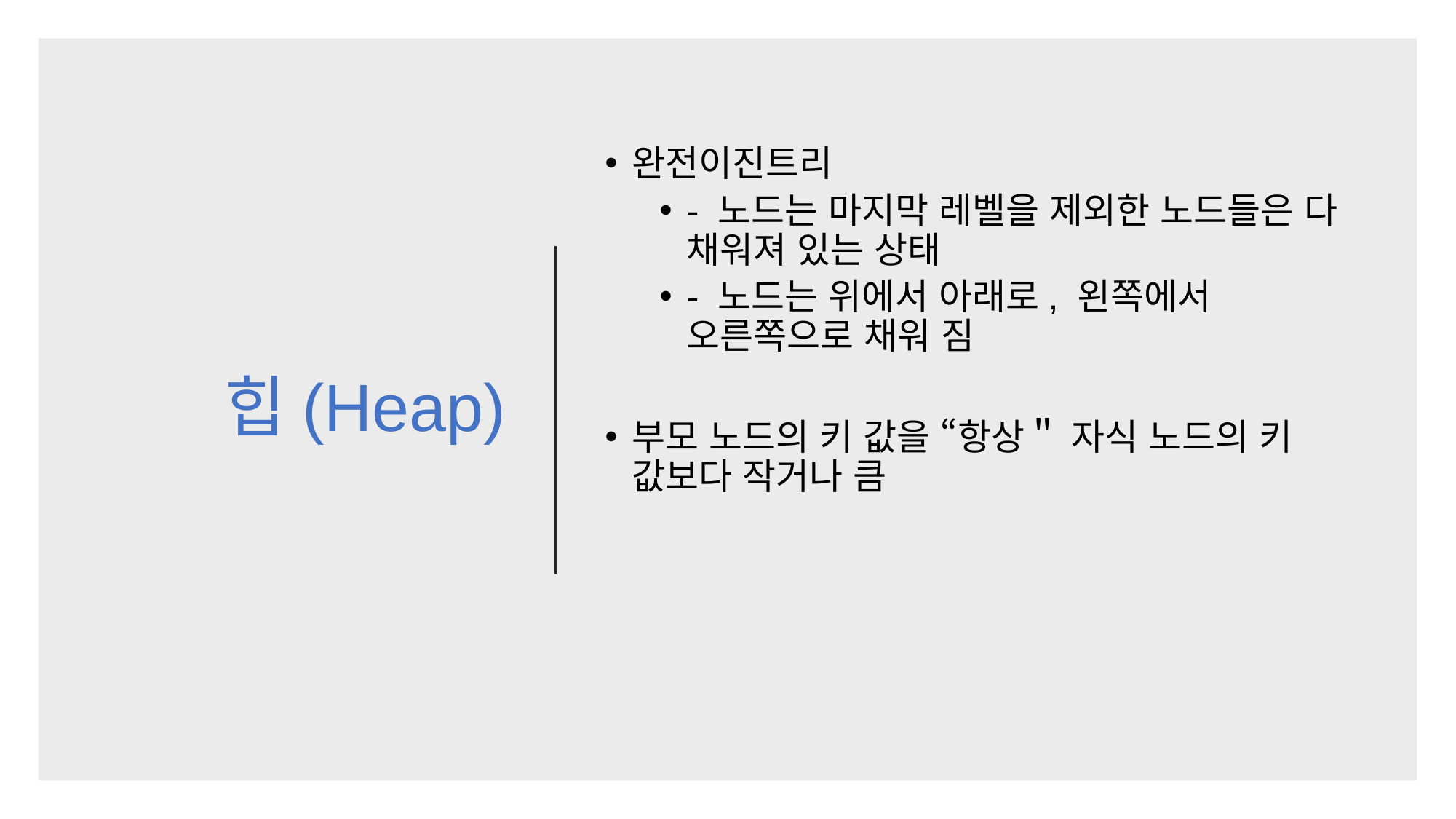

# 힙(Heap)
완전이진트리
- 노드는 마지막 레벨을 제외한 노드들은 다 채워져 있는 상태
- 노드는 위에서 아래로, 왼쪽에서 오른쪽으로 채워 짐

부모 노드의 키 값을 “항상＂ 자식 노드의 키 값보다 작거나 큼